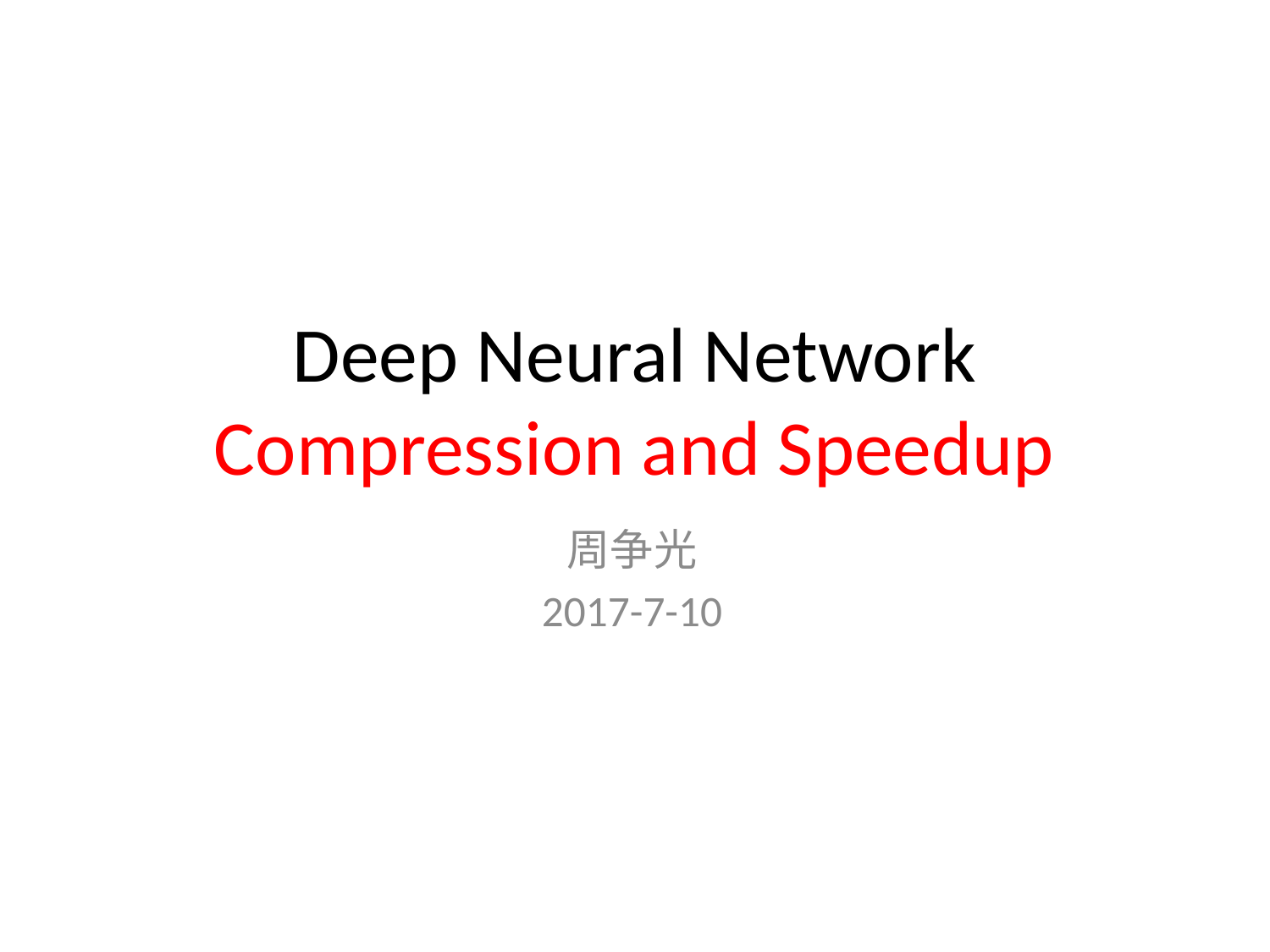

# Deep Neural Network Compression and Speedup
周争光
2017-7-10